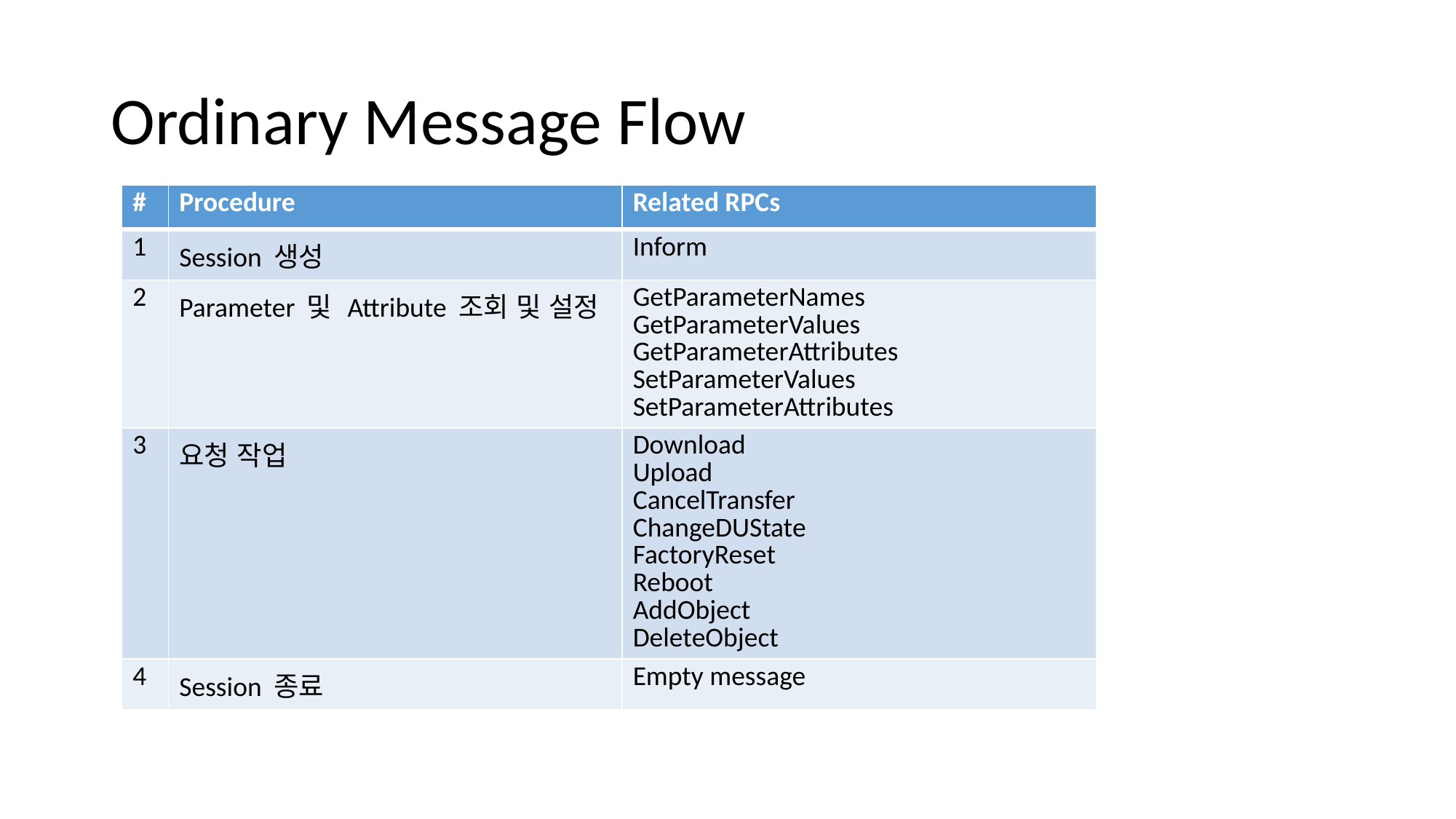

# Ordinary Message Flow
| # | Procedure | Related RPCs |
| --- | --- | --- |
| 1 | Session 생성 | Inform |
| 2 | Parameter 및 Attribute 조회 및 설정 | GetParameterNames GetParameterValues GetParameterAttributes SetParameterValues SetParameterAttributes |
| 3 | 요청 작업 | Download Upload CancelTransfer ChangeDUState FactoryReset Reboot AddObject DeleteObject |
| 4 | Session 종료 | Empty message |